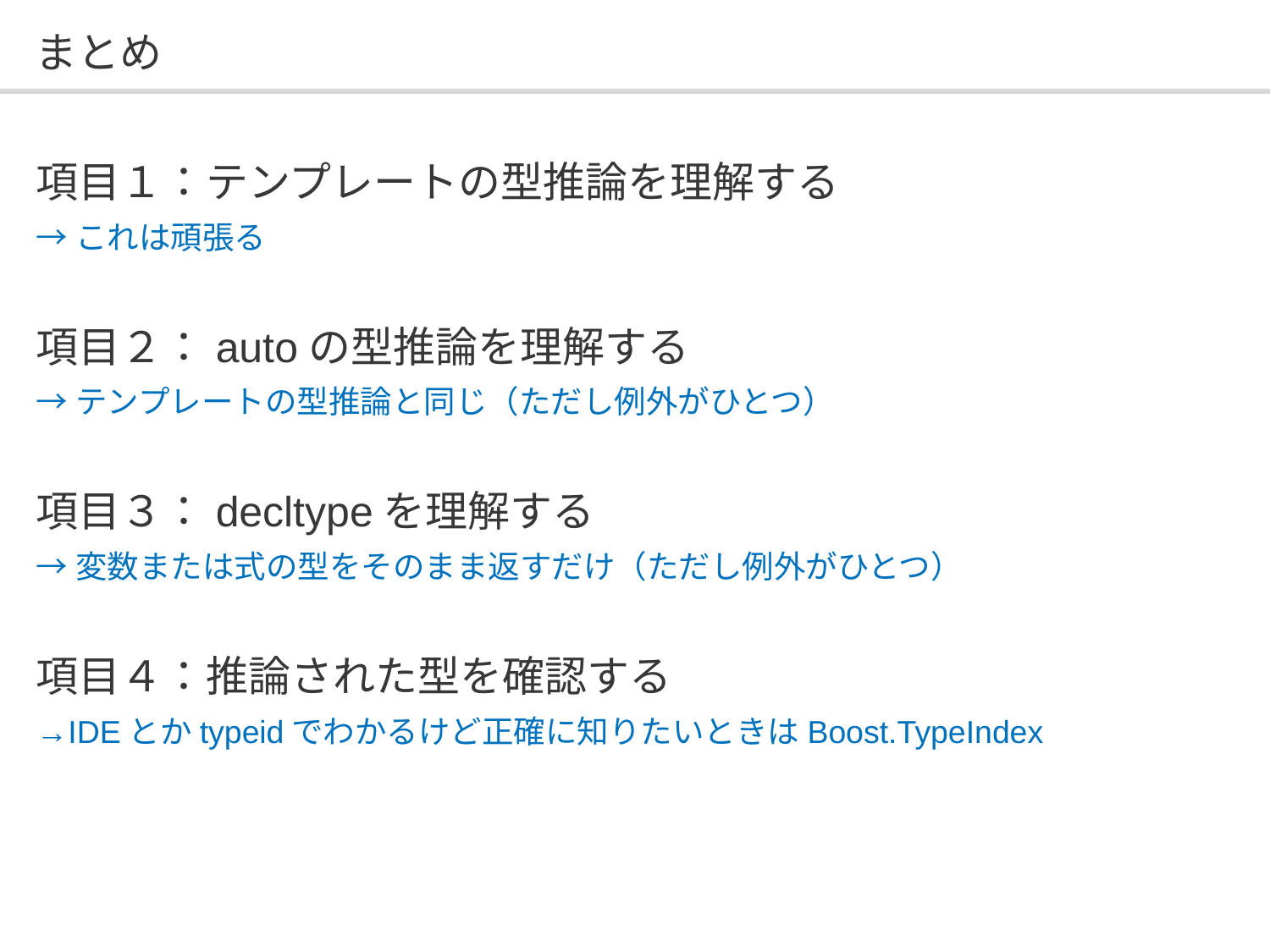

# まとめ
項目１：テンプレートの型推論を理解する
→これは頑張る

項目２：autoの型推論を理解する
→テンプレートの型推論と同じ（ただし例外がひとつ）

項目３：decltypeを理解する
→変数または式の型をそのまま返すだけ（ただし例外がひとつ）

項目４：推論された型を確認する
→IDEとかtypeidでわかるけど正確に知りたいときはBoost.TypeIndex